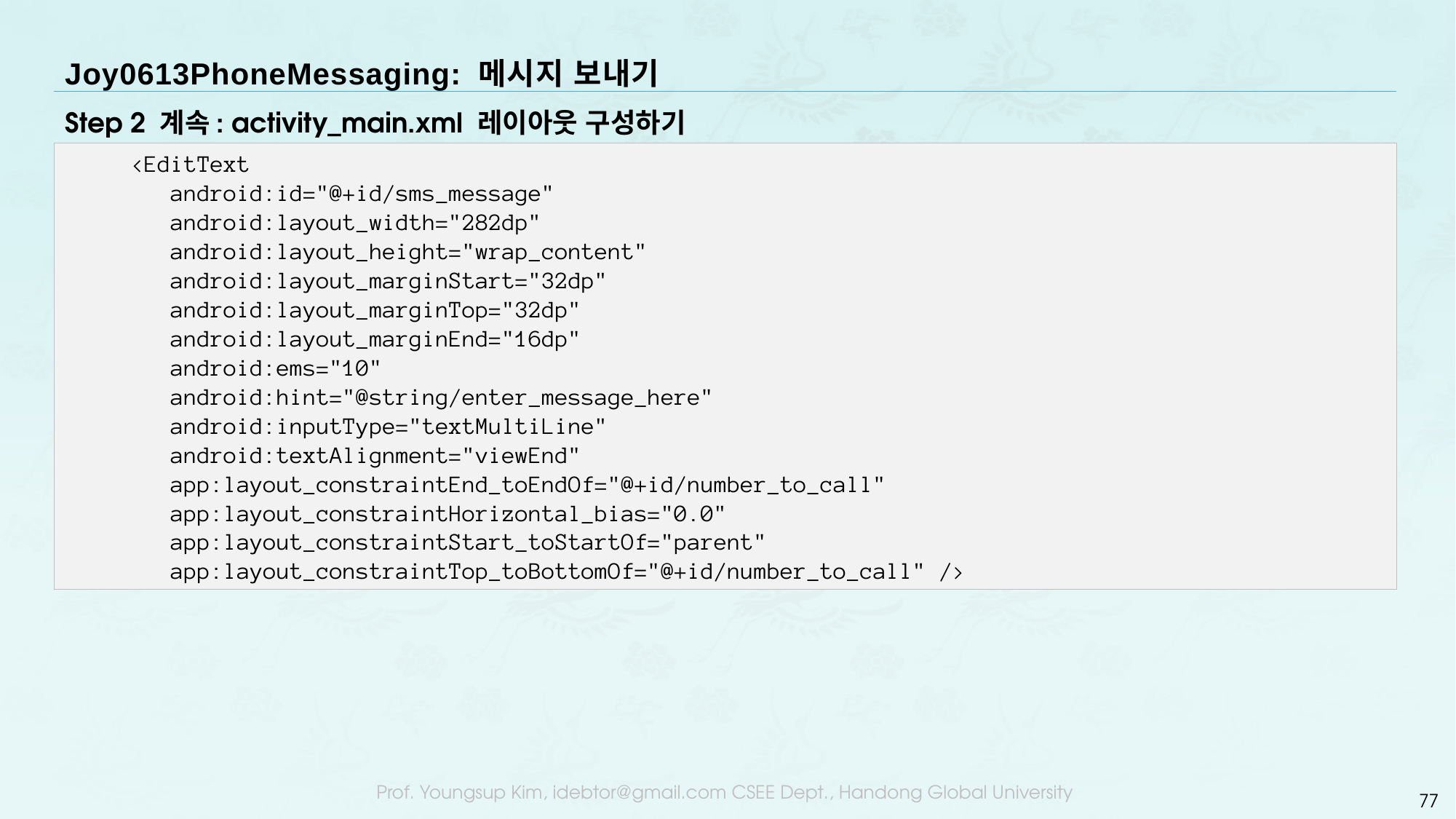

# Joy0613PhoneMessaging: 메시지 보내기
Step 2 계속: activity_main.xml 레이아웃 구성하기

     <EditText
        android:id="@+id/sms_message"
        android:layout_width="282dp"
        android:layout_height="wrap_content"
        android:layout_marginStart="32dp"
        android:layout_marginTop="32dp"
        android:layout_marginEnd="16dp"
        android:ems="10"
        android:hint="@string/enter_message_here"
        android:inputType="textMultiLine"
        android:textAlignment="viewEnd"
        app:layout_constraintEnd_toEndOf="@+id/number_to_call"
        app:layout_constraintHorizontal_bias="0.0"
        app:layout_constraintStart_toStartOf="parent"
        app:layout_constraintTop_toBottomOf="@+id/number_to_call" />
77